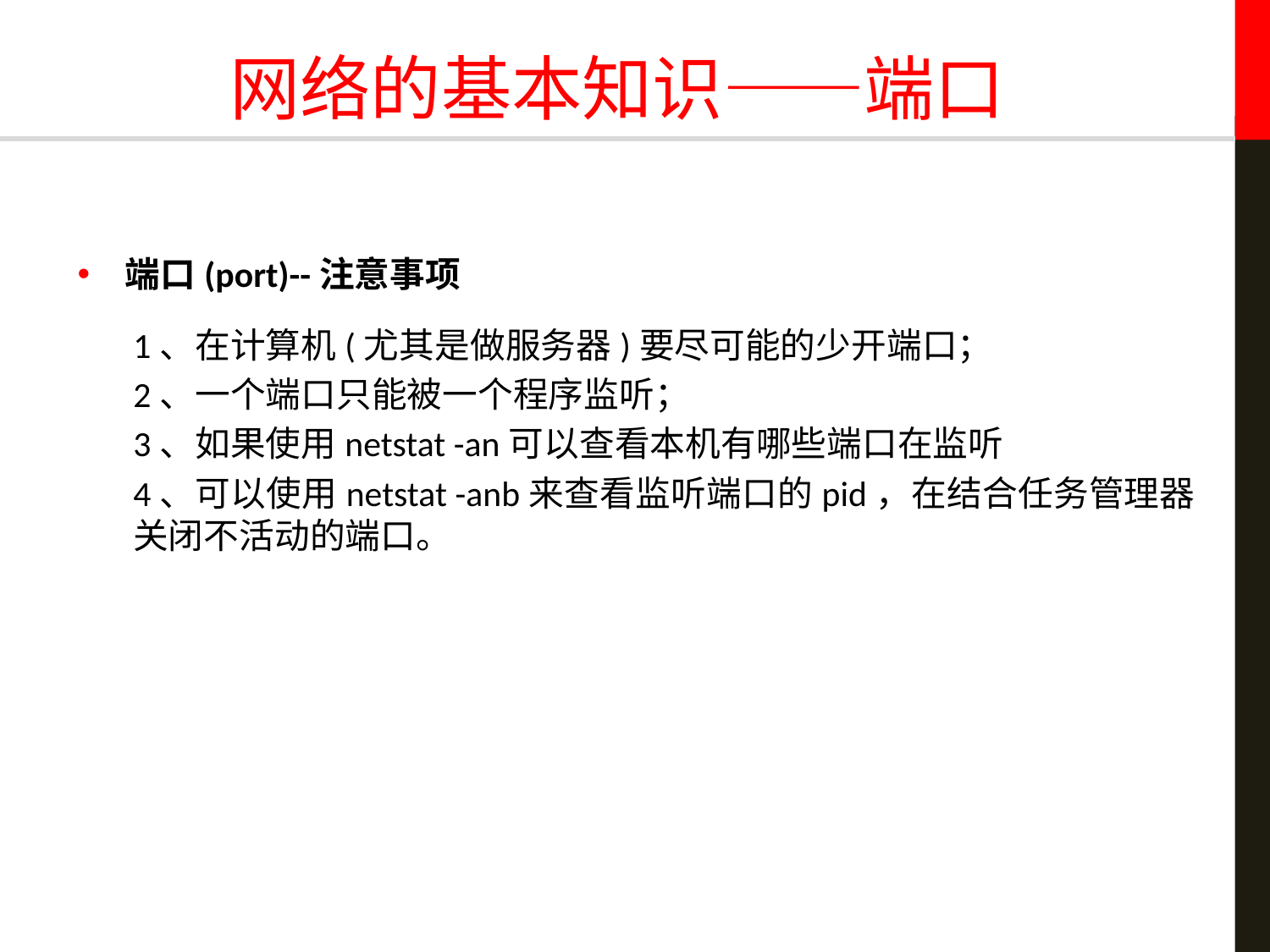

# 网络的基本知识——端口
端口(port)--注意事项
1、在计算机(尤其是做服务器)要尽可能的少开端口；
2、一个端口只能被一个程序监听；
3、如果使用netstat -an可以查看本机有哪些端口在监听
4、可以使用netstat -anb来查看监听端口的pid，在结合任务管理器关闭不活动的端口。